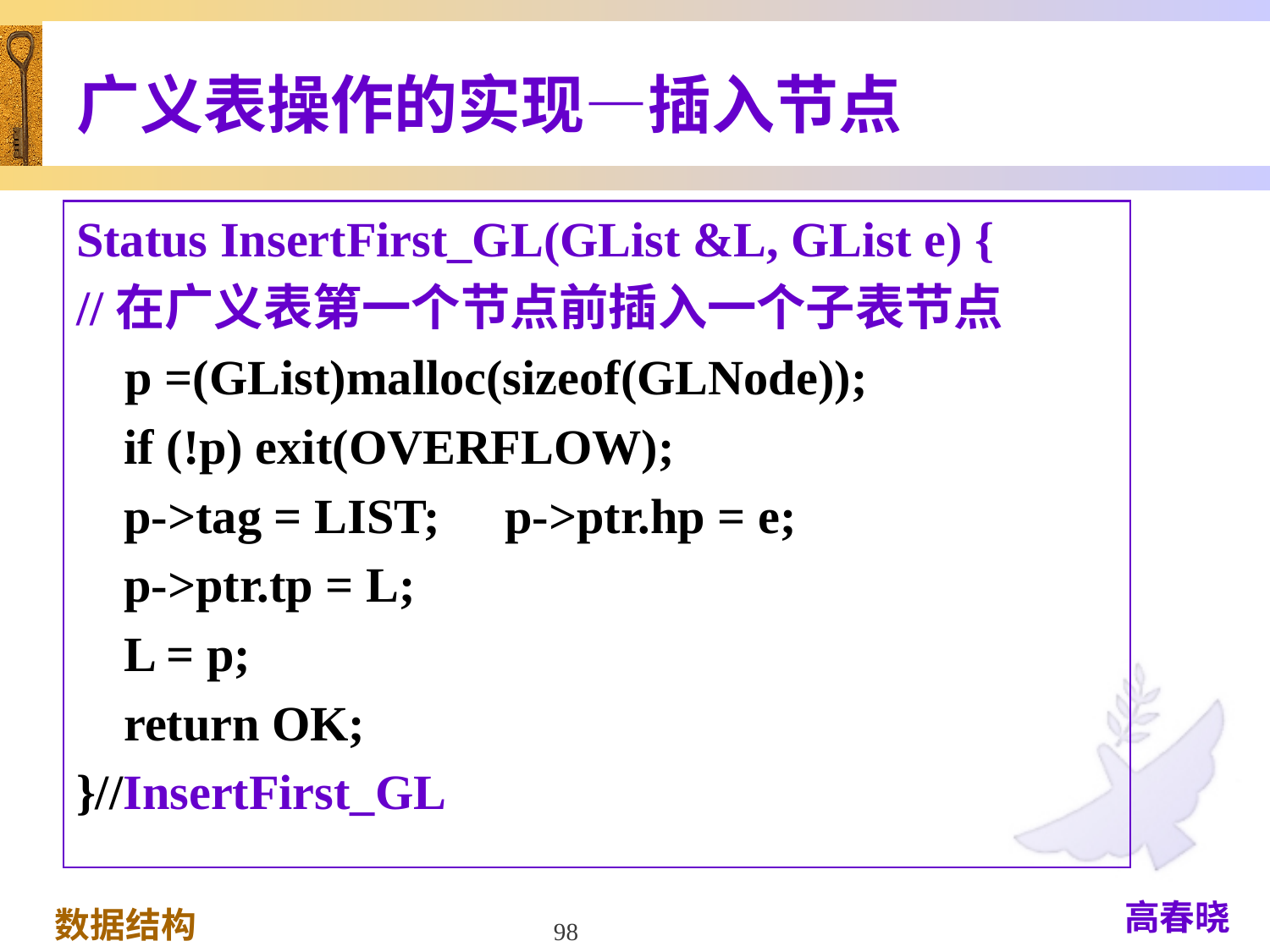

# 广义表操作的实现—插入节点
Status InsertFirst_GL(GList &L, GList e) {
//在广义表第一个节点前插入一个子表节点
    p =(GList)malloc(sizeof(GLNode));
	if (!p) exit(OVERFLOW);
	p->tag = LIST;  	p->ptr.hp = e;
	p->ptr.tp = L;
	L = p;
	return OK;
}//InsertFirst_GL
98